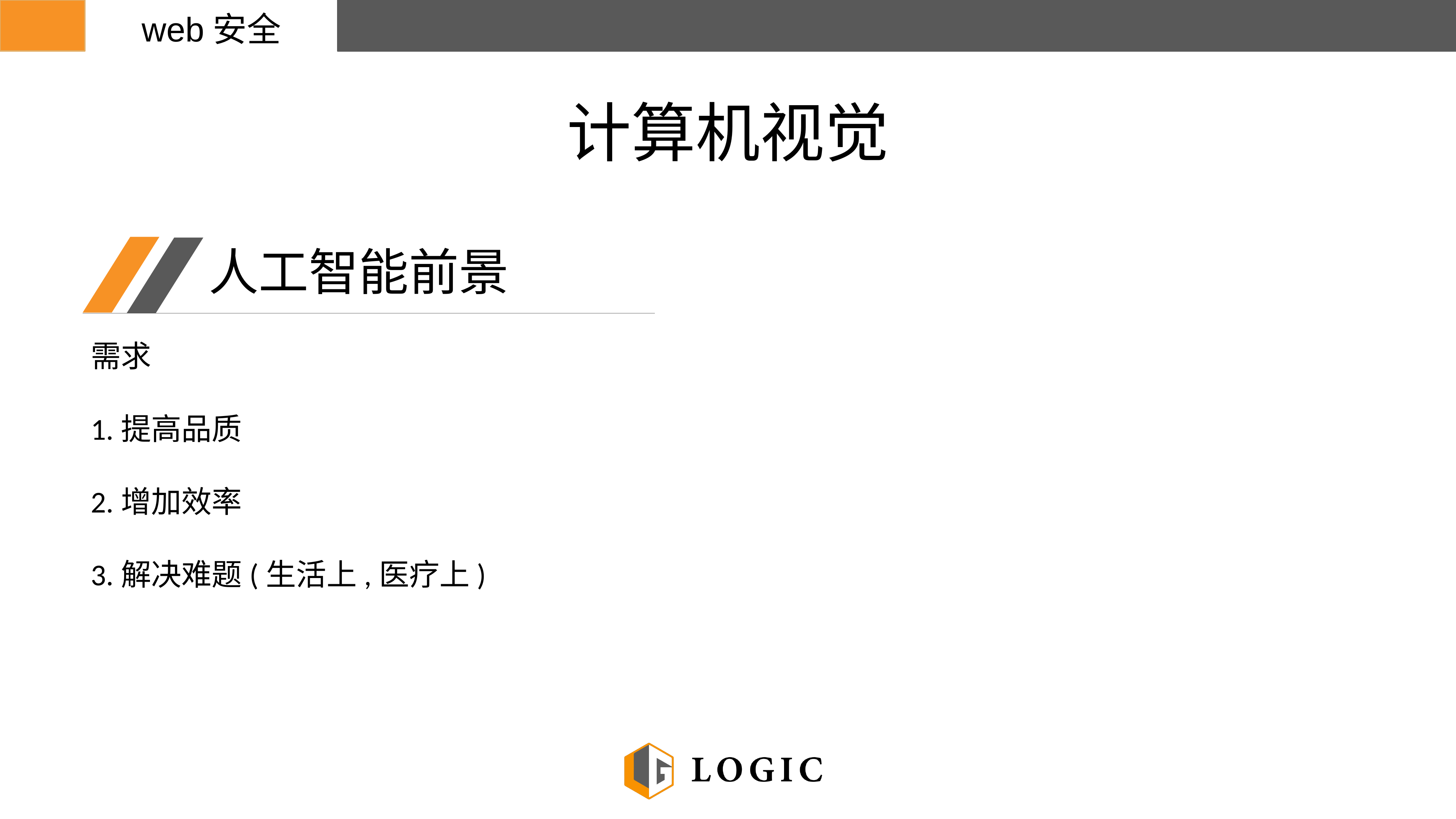

web安全
计算机视觉

人工智能前景
需求

1.提高品质

2.增加效率

3.解决难题(生活上,医疗上)